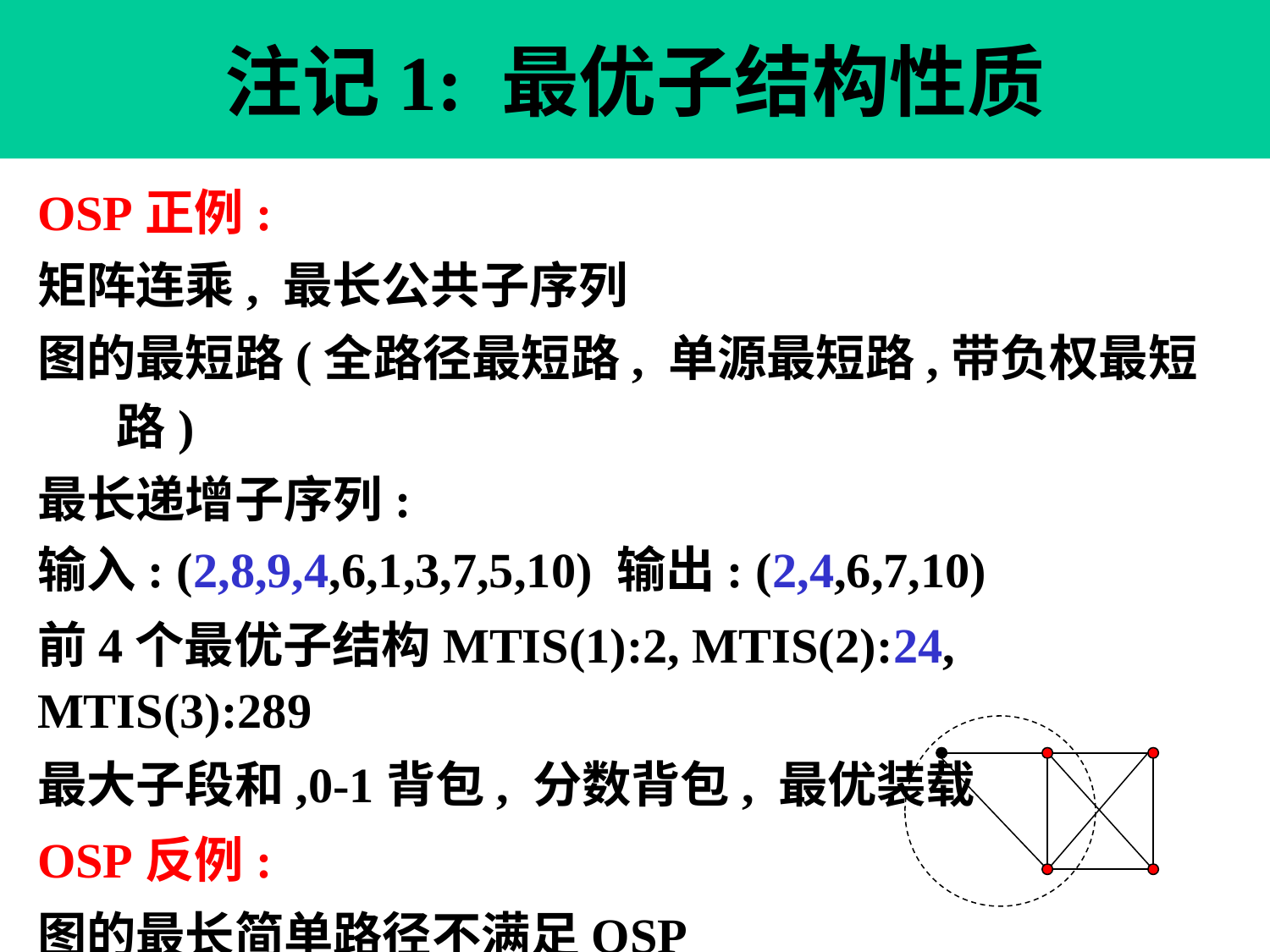

注记1: 最优子结构性质
OSP正例:
矩阵连乘, 最长公共子序列
图的最短路(全路径最短路, 单源最短路,带负权最短路)
最长递增子序列:
输入: (2,8,9,4,6,1,3,7,5,10) 输出: (2,4,6,7,10)
前4个最优子结构MTIS(1):2, MTIS(2):24, MTIS(3):289
最大子段和,0-1背包, 分数背包, 最优装载
OSP反例:
图的最长简单路径不满足OSP
最大团(完全子图)问题不满足OSP